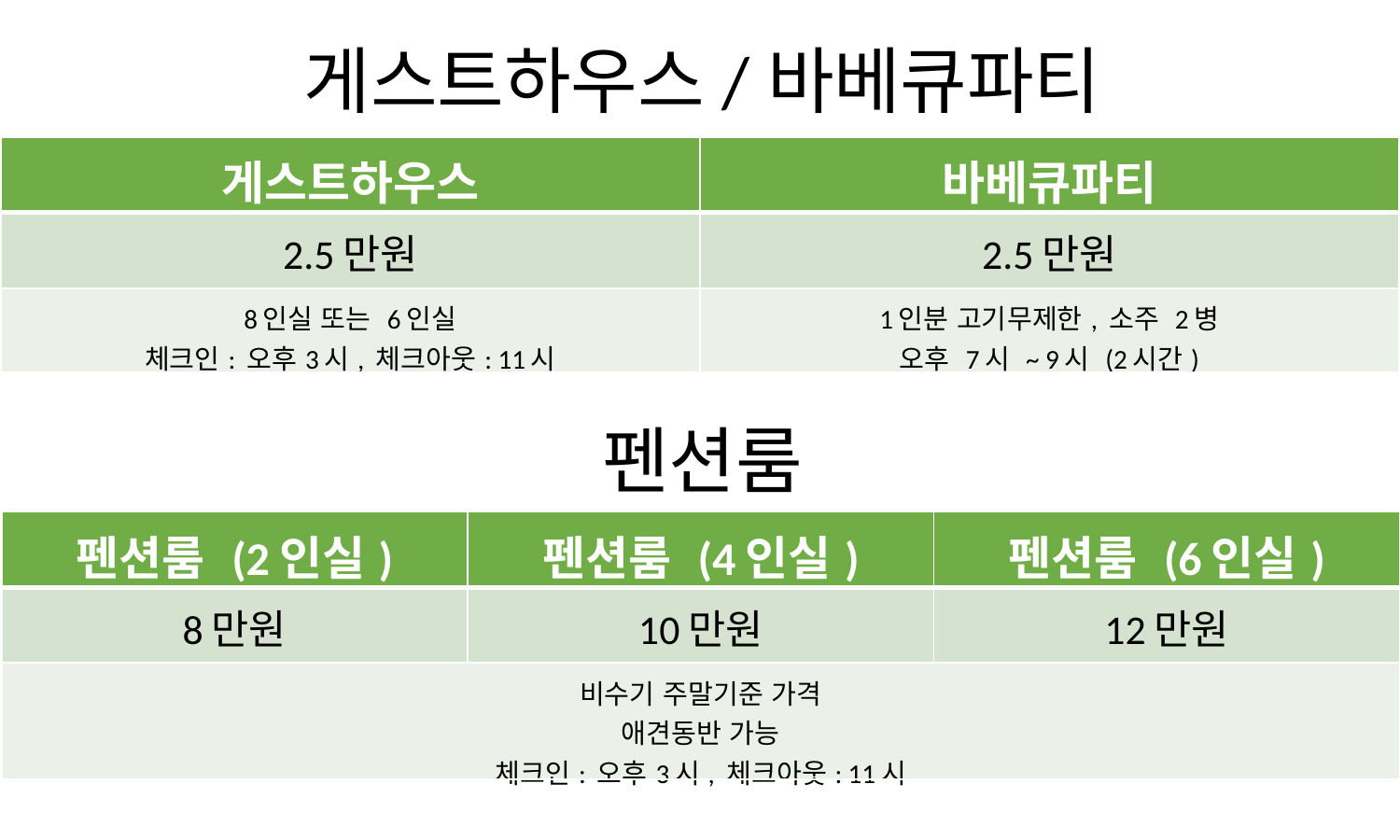

게스트하우스/바베큐파티
| 게스트하우스 | 바베큐파티 |
| --- | --- |
| 2.5만원 | 2.5만원 |
| 8인실 또는 6인실 체크인: 오후3시, 체크아웃: 11시 | 1인분 고기무제한, 소주 2병 오후 7시 ~ 9시 (2시간) |
펜션룸
| 펜션룸 (2인실) | 펜션룸 (4인실) | 펜션룸 (6인실) |
| --- | --- | --- |
| 8만원 | 10만원 | 12만원 |
| 비수기 주말기준 가격 애견동반 가능 체크인: 오후3시, 체크아웃: 11시 |  | 1인 오후 7시 ~ 9시 (2시간) |